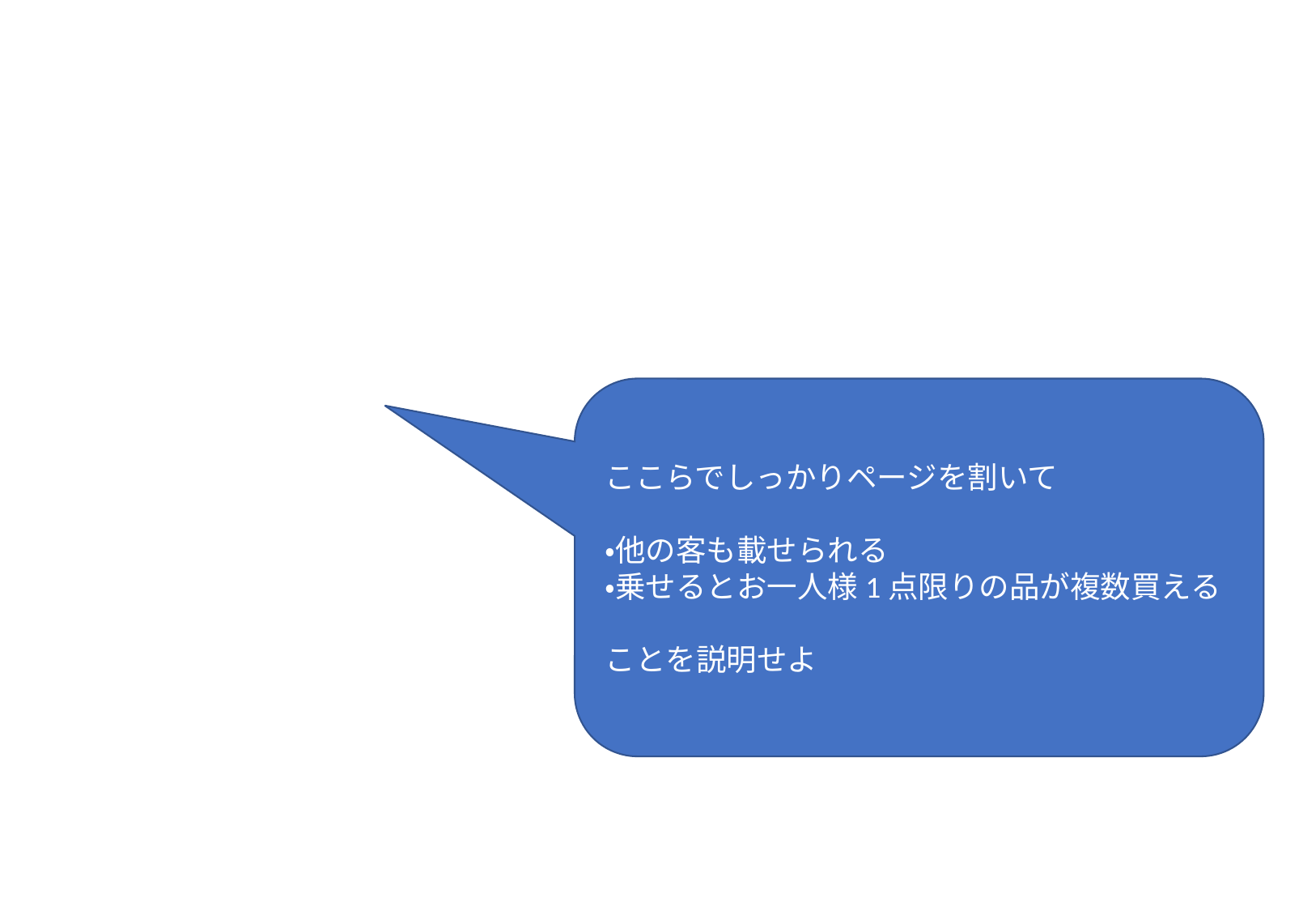

ここらでしっかりページを割いて

・他の客も載せられる
・乗せるとお一人様1点限りの品が複数買える

ことを説明せよ